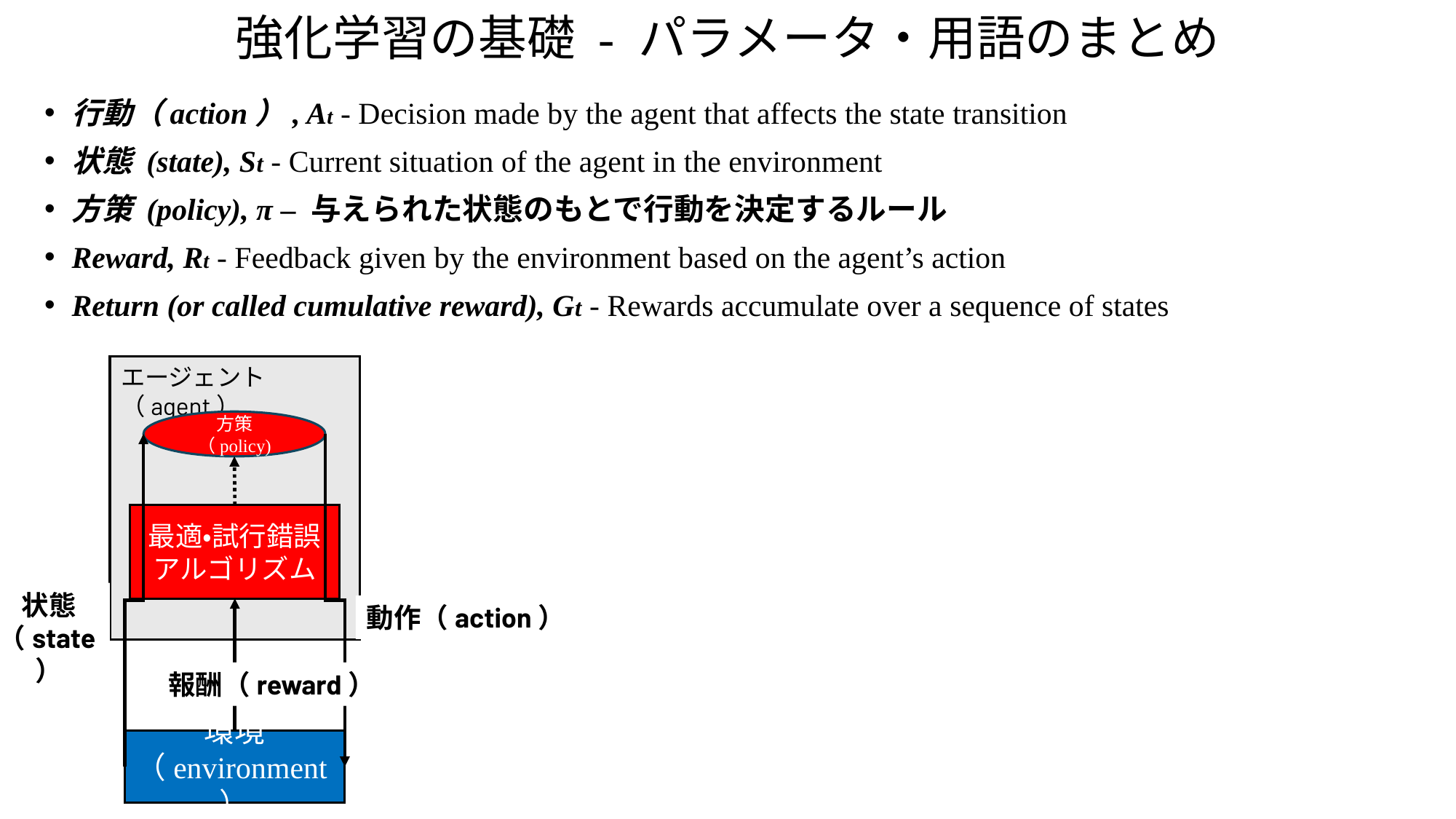

# 強化学習の基礎 - パラメータ・用語のまとめ
行動（action）, At - Decision made by the agent that affects the state transition
状態 (state), St - Current situation of the agent in the environment
方策 (policy), π – 与えられた状態のもとで行動を決定するルール
Reward, Rt - Feedback given by the environment based on the agent’s action
Return (or called cumulative reward), Gt - Rewards accumulate over a sequence of states
エージェント（agent）
方策（policy)
最適・試行錯誤
アルゴリズム
状態
（state）
動作（action）
報酬（reward）
環境
（environment）